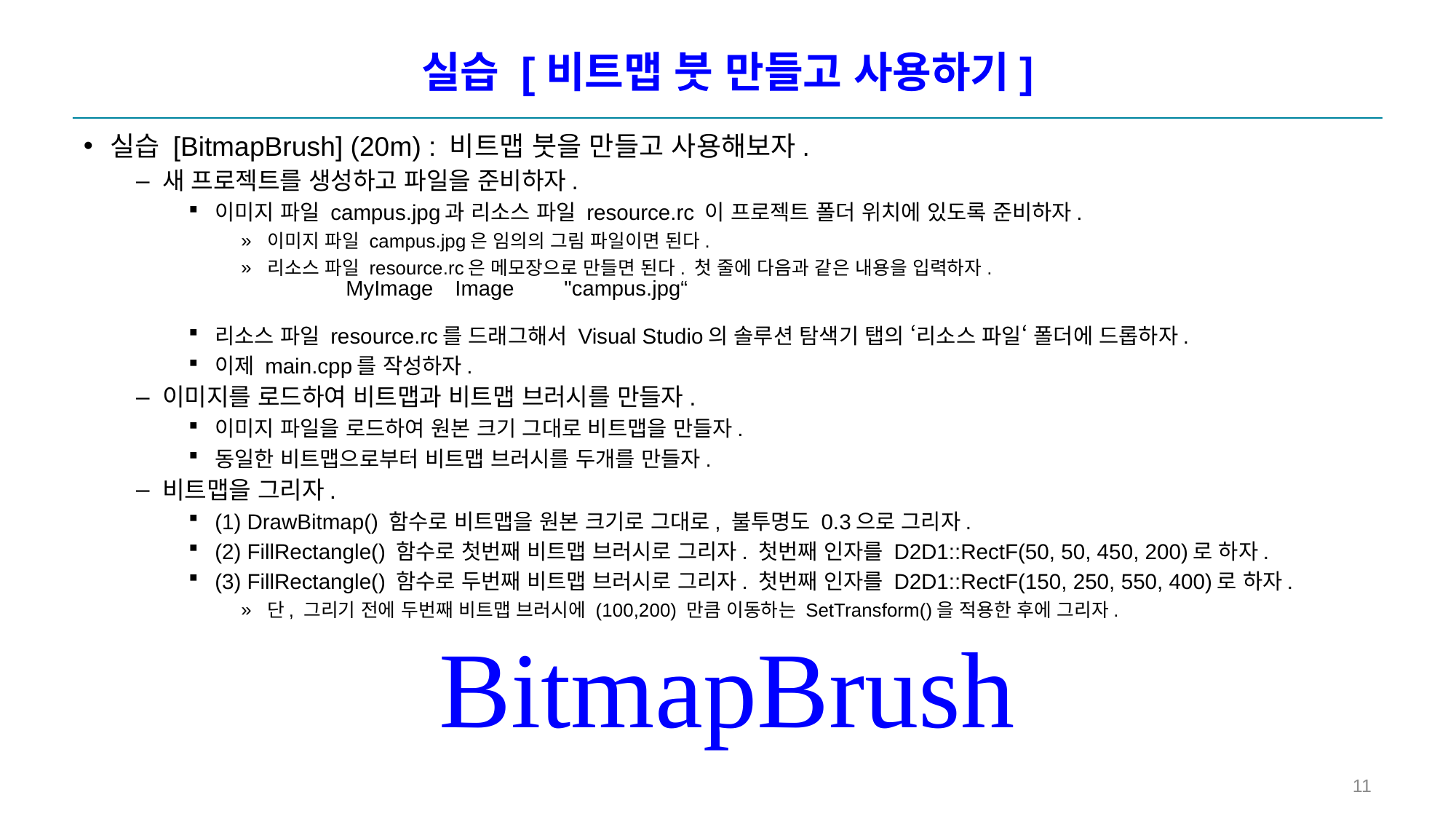

# 실습 [비트맵 붓 만들고 사용하기]
실습 [BitmapBrush] (20m) : 비트맵 붓을 만들고 사용해보자.
새 프로젝트를 생성하고 파일을 준비하자.
이미지 파일 campus.jpg과 리소스 파일 resource.rc 이 프로젝트 폴더 위치에 있도록 준비하자.
이미지 파일 campus.jpg은 임의의 그림 파일이면 된다.
리소스 파일 resource.rc은 메모장으로 만들면 된다. 첫 줄에 다음과 같은 내용을 입력하자.

리소스 파일 resource.rc를 드래그해서 Visual Studio의 솔루션 탐색기 탭의 ‘리소스 파일‘ 폴더에 드롭하자.
이제 main.cpp를 작성하자.
이미지를 로드하여 비트맵과 비트맵 브러시를 만들자.
이미지 파일을 로드하여 원본 크기 그대로 비트맵을 만들자.
동일한 비트맵으로부터 비트맵 브러시를 두개를 만들자.
비트맵을 그리자.
(1) DrawBitmap() 함수로 비트맵을 원본 크기로 그대로, 불투명도 0.3으로 그리자.
(2) FillRectangle() 함수로 첫번째 비트맵 브러시로 그리자. 첫번째 인자를 D2D1::RectF(50, 50, 450, 200)로 하자.
(3) FillRectangle() 함수로 두번째 비트맵 브러시로 그리자. 첫번째 인자를 D2D1::RectF(150, 250, 550, 400)로 하자.
단, 그리기 전에 두번째 비트맵 브러시에 (100,200) 만큼 이동하는 SetTransform()을 적용한 후에 그리자.
BitmapBrush
MyImage	Image	"campus.jpg“
11